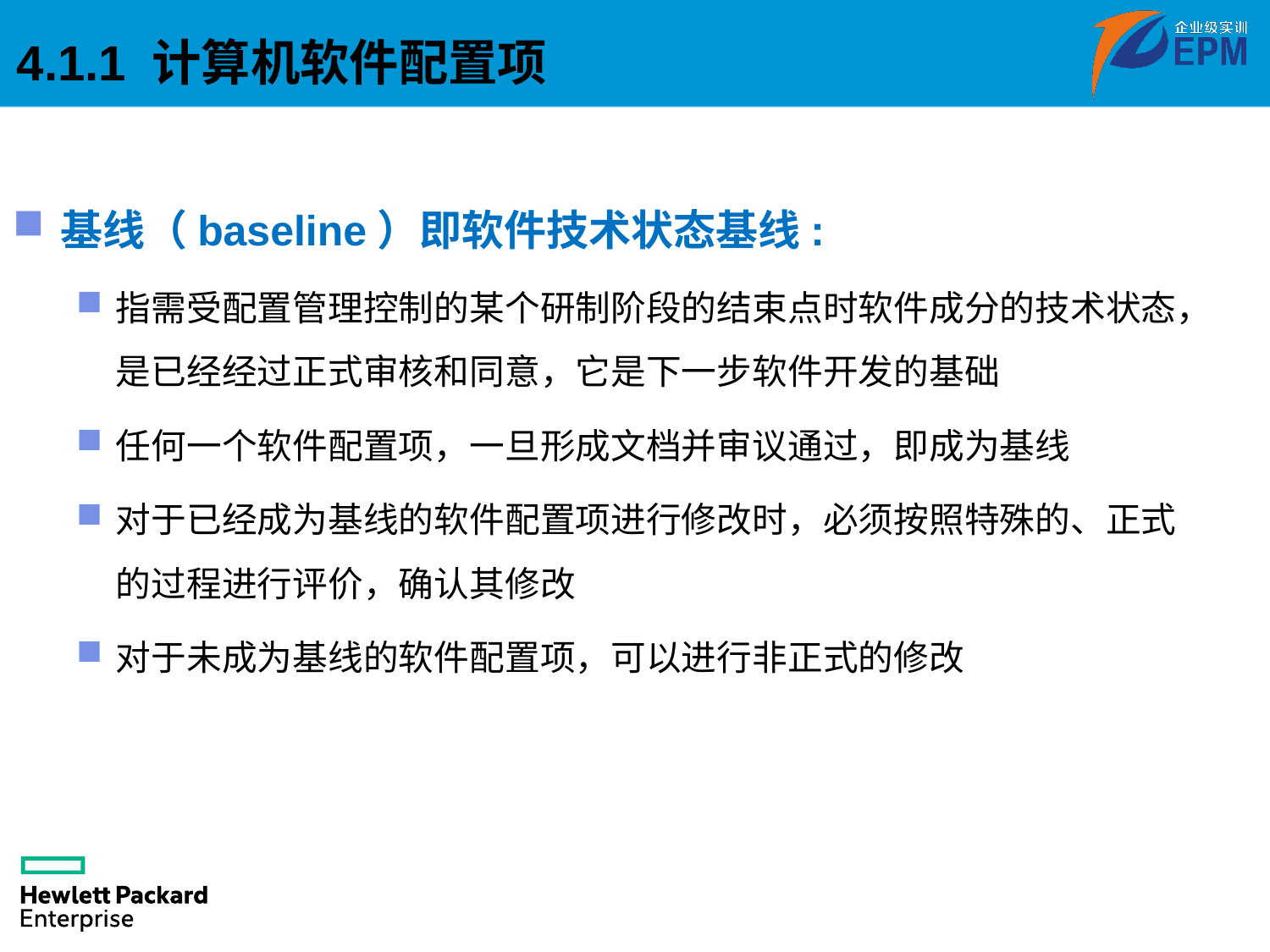

4.1.1 计算机软件配置项

基线（baseline）即软件技术状态基线:
指需受配置管理控制的某个研制阶段的结束点时软件成分的技术状态，是已经经过正式审核和同意，它是下一步软件开发的基础
任何一个软件配置项，一旦形成文档并审议通过，即成为基线
对于已经成为基线的软件配置项进行修改时，必须按照特殊的、正式的过程进行评价，确认其修改
对于未成为基线的软件配置项，可以进行非正式的修改